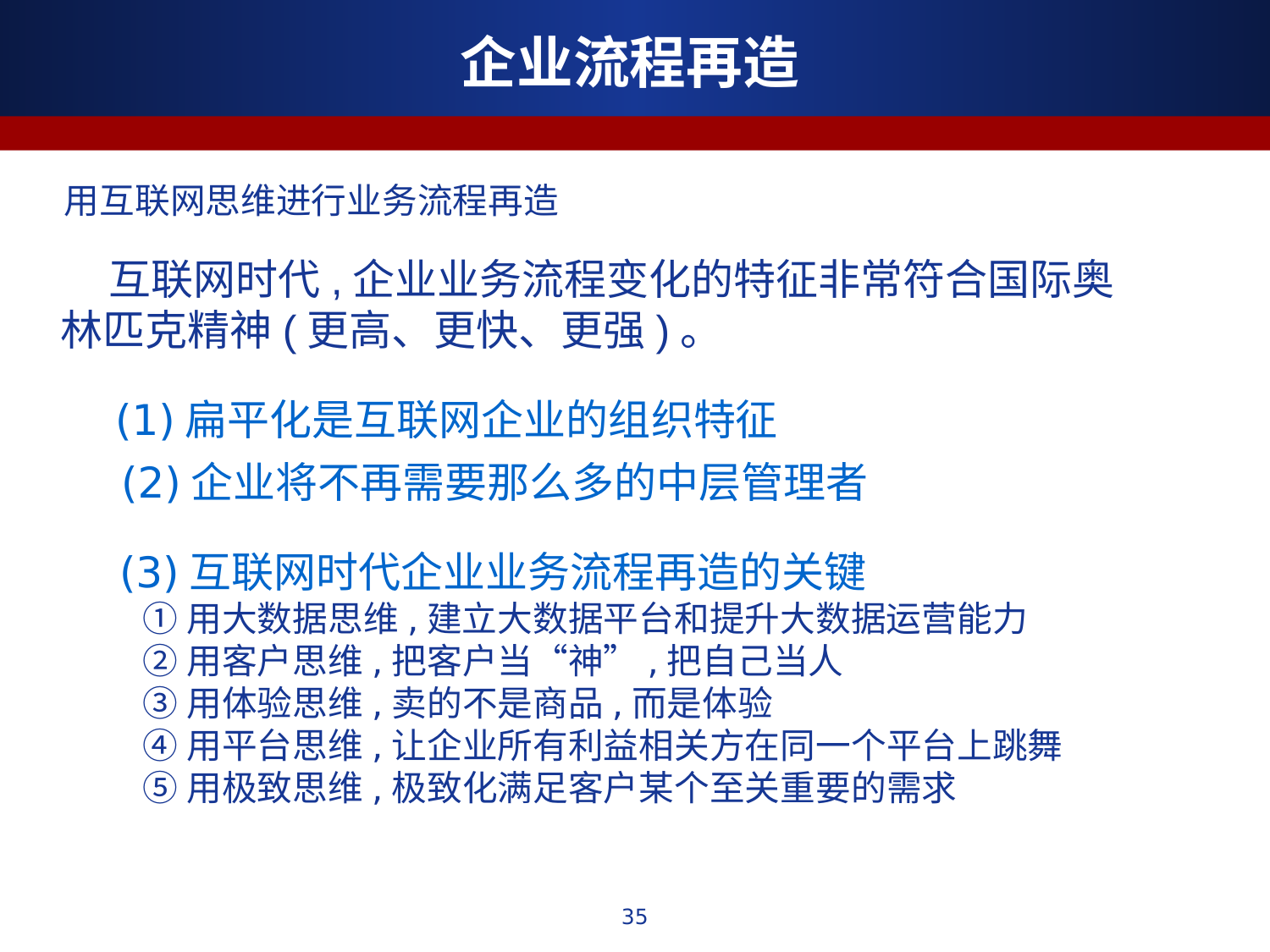

企业流程再造
用互联网思维进行业务流程再造

    互联网时代,企业业务流程变化的特征非常符合国际奥林匹克精神(更高、更快、更强)。
(1)扁平化是互联网企业的组织特征
 (2)企业将不再需要那么多的中层管理者
(3)互联网时代企业业务流程再造的关键
   ①用大数据思维,建立大数据平台和提升大数据运营能力
   ②用客户思维,把客户当“神”,把自己当人
   ③用体验思维,卖的不是商品,而是体验
   ④用平台思维,让企业所有利益相关方在同一个平台上跳舞
   ⑤用极致思维,极致化满足客户某个至关重要的需求
35